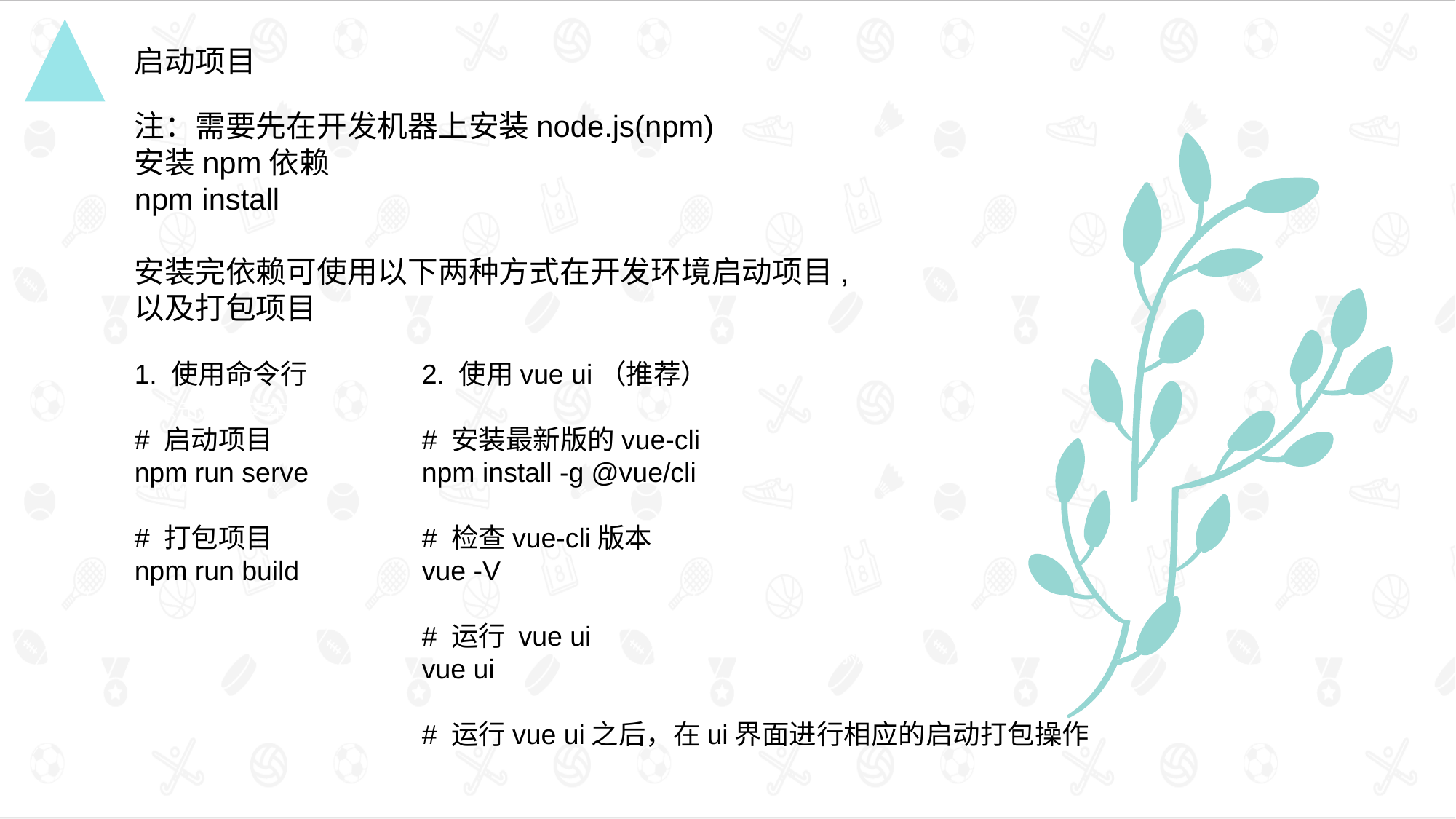

启动项目
注：需要先在开发机器上安装node.js(npm)
安装npm依赖
npm install

安装完依赖可使用以下两种方式在开发环境启动项目, 以及打包项目

点击添加文本
1. 使用命令行

# 启动项目
npm run serve

# 打包项目
npm run build

2. 使用vue ui（推荐）

# 安装最新版的vue-cli
npm install -g @vue/cli

# 检查vue-cli版本
vue -V

# 运行 vue ui
vue ui

# 运行vue ui之后，在ui界面进行相应的启动打包操作
点击添加文本

点击添加文本

点击添加文本